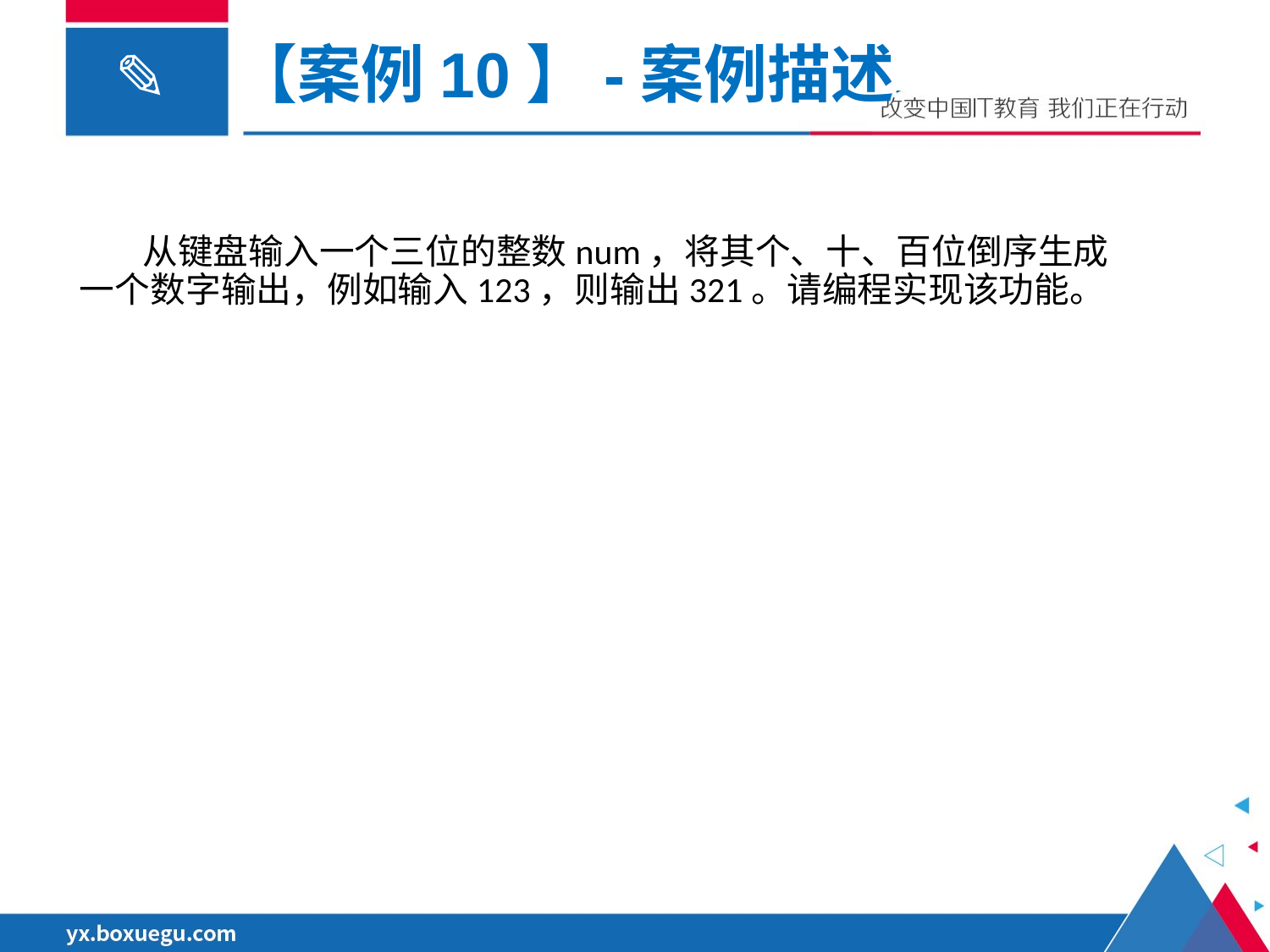

【案例10】-案例描述
       从键盘输入一个三位的整数num，将其个、十、百位倒序生成一个数字输出，例如输入123，则输出321。请编程实现该功能。